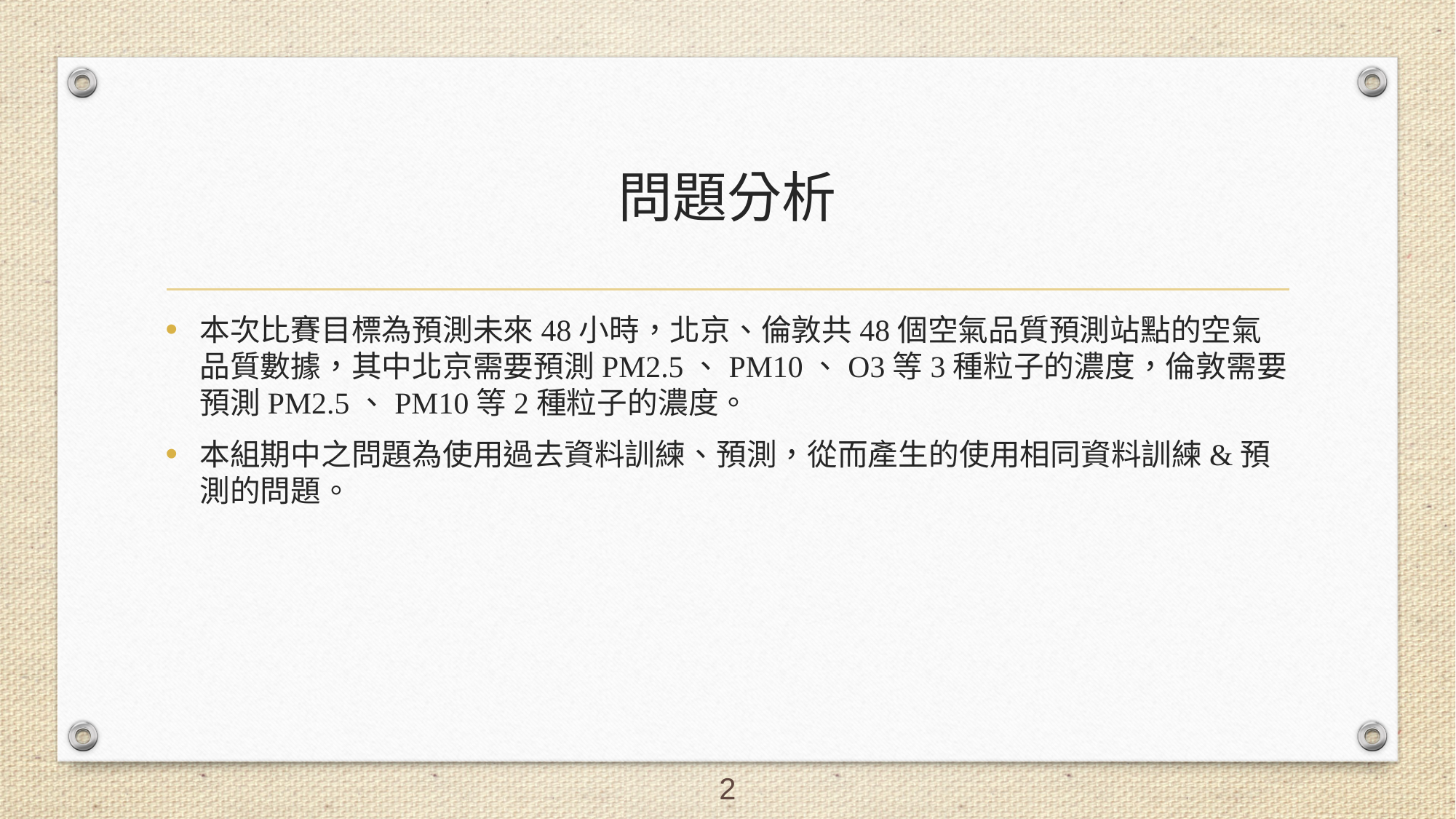

# 問題分析
本次比賽目標為預測未來48小時，北京、倫敦共48個空氣品質預測站點的空氣品質數據，其中北京需要預測PM2.5、PM10、O3等3種粒子的濃度，倫敦需要預測PM2.5、PM10等2種粒子的濃度。
本組期中之問題為使用過去資料訓練、預測，從而產生的使用相同資料訓練&預測的問題。

2